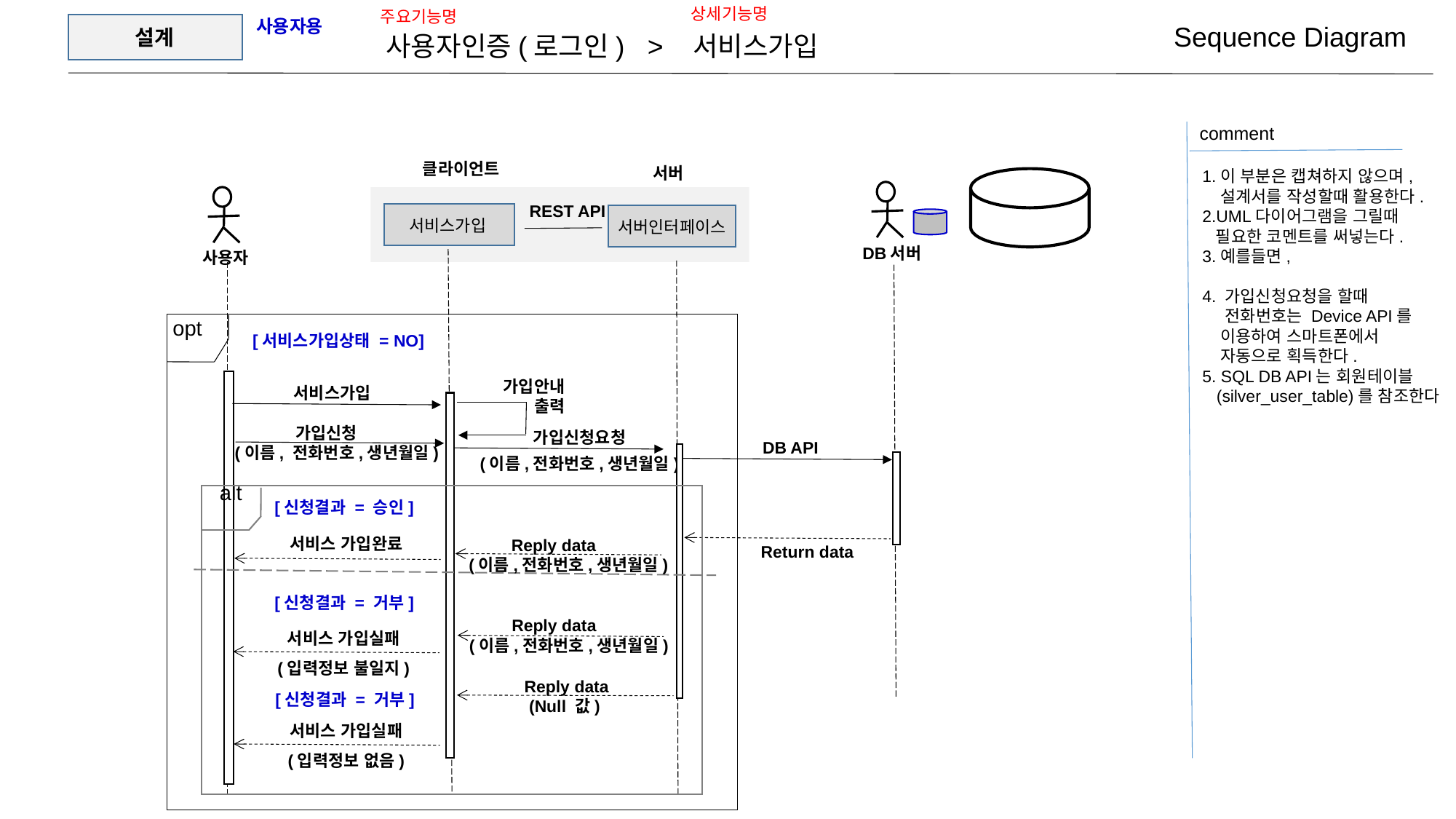

상세기능명
주요기능명
사용자용
Sequence Diagram

설계
사용자인증(로그인)   >   서비스가입
comment
클라이언트
서버
1.이 부분은 캡쳐하지 않으며,
   설계서를 작성할때 활용한다.
2.UML다이어그램을 그릴때
  필요한 코멘트를 써넣는다.
3.예를들면,

4. 가입신청요청을 할때
    전화번호는 Device API를
   이용하여 스마트폰에서
   자동으로 획득한다.
5. SQL DB API는 회원테이블
   (silver_user_table)를 참조한다

REST API

서비스가입
서버인터페이스
DB서버
사용자
opt

[서비스가입상태 = NO]
가입안내
출력

          서비스가입

            가입신청
(이름, 전화번호,생년월일)

가입신청요청
(이름,전화번호,생년월일)
 DB API

alt

[신청결과 = 승인]
서비스 가입완료
         Reply data
(이름,전화번호,생년월일)
Return data
[신청결과 = 거부]
         Reply data
(이름,전화번호,생년월일)
서비스 가입실패
(입력정보 불일지)
         Reply data
          (Null 값)
[신청결과 = 거부]
서비스 가입실패
(입력정보 없음)